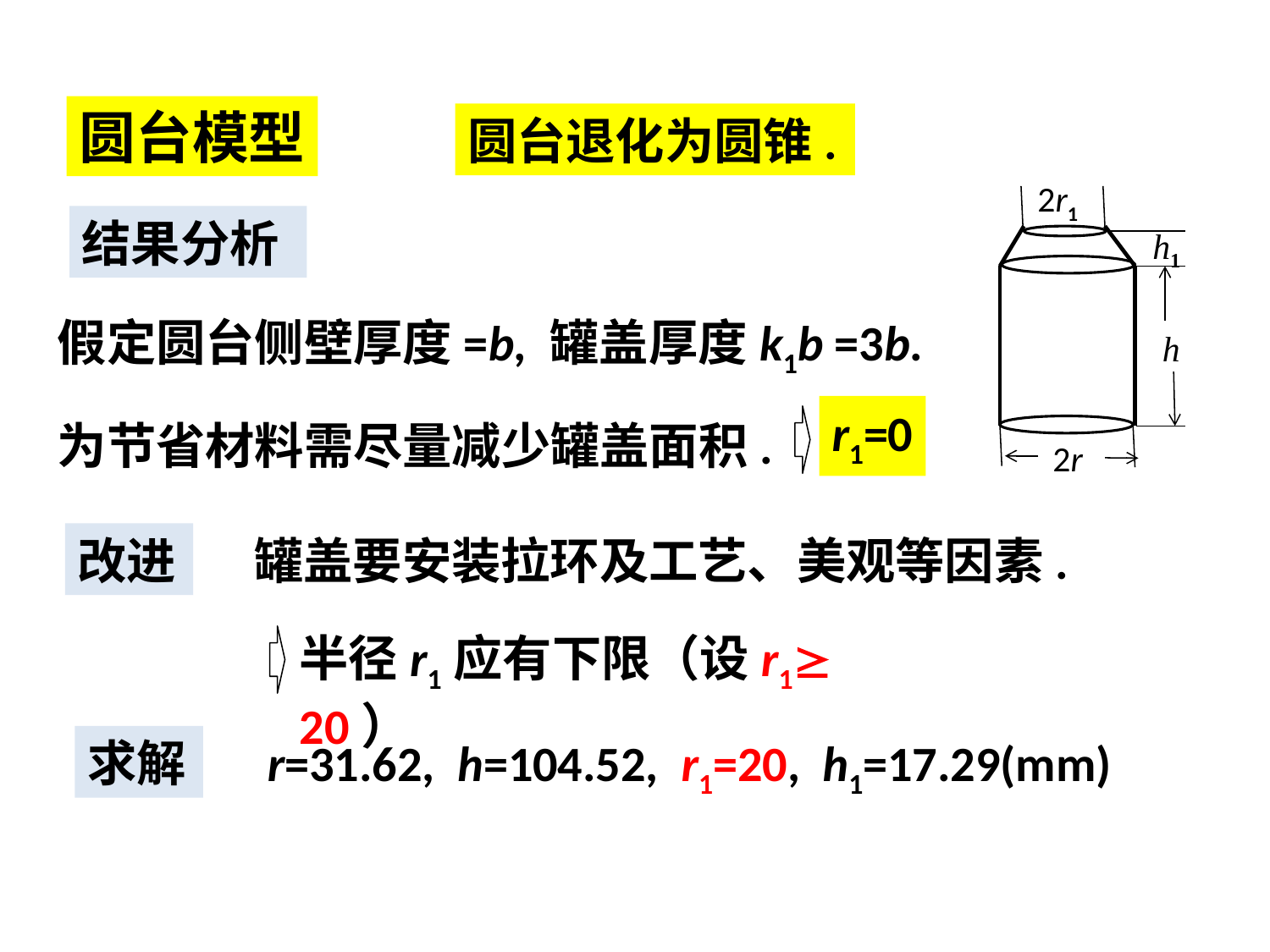

圆台模型
圆台退化为圆锥.
2r1
h1

h

2r
结果分析
假定圆台侧壁厚度=b, 罐盖厚度k1b =3b.
r1=0

为节省材料需尽量减少罐盖面积.
改进
罐盖要安装拉环及工艺、美观等因素.
半径r1应有下限（设r1≥ 20）

求解
r=31.62,  h=104.52,  r1=20,  h1=17.29(mm)